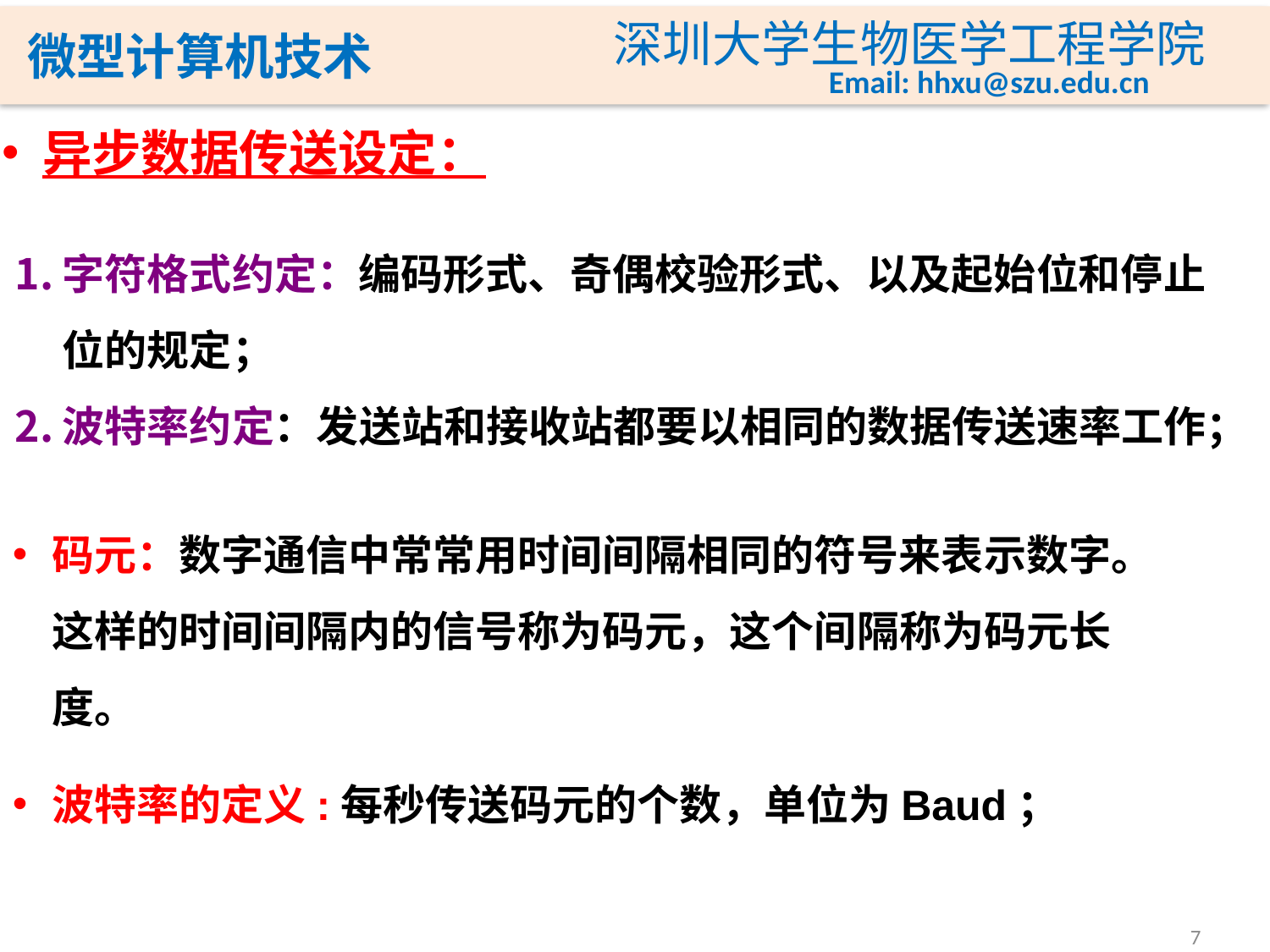

异步数据传送设定：
字符格式约定：编码形式、奇偶校验形式、以及起始位和停止位的规定；
波特率约定：发送站和接收站都要以相同的数据传送速率工作；
码元：数字通信中常常用时间间隔相同的符号来表示数字。这样的时间间隔内的信号称为码元，这个间隔称为码元长度。
波特率的定义:每秒传送码元的个数，单位为Baud；
7